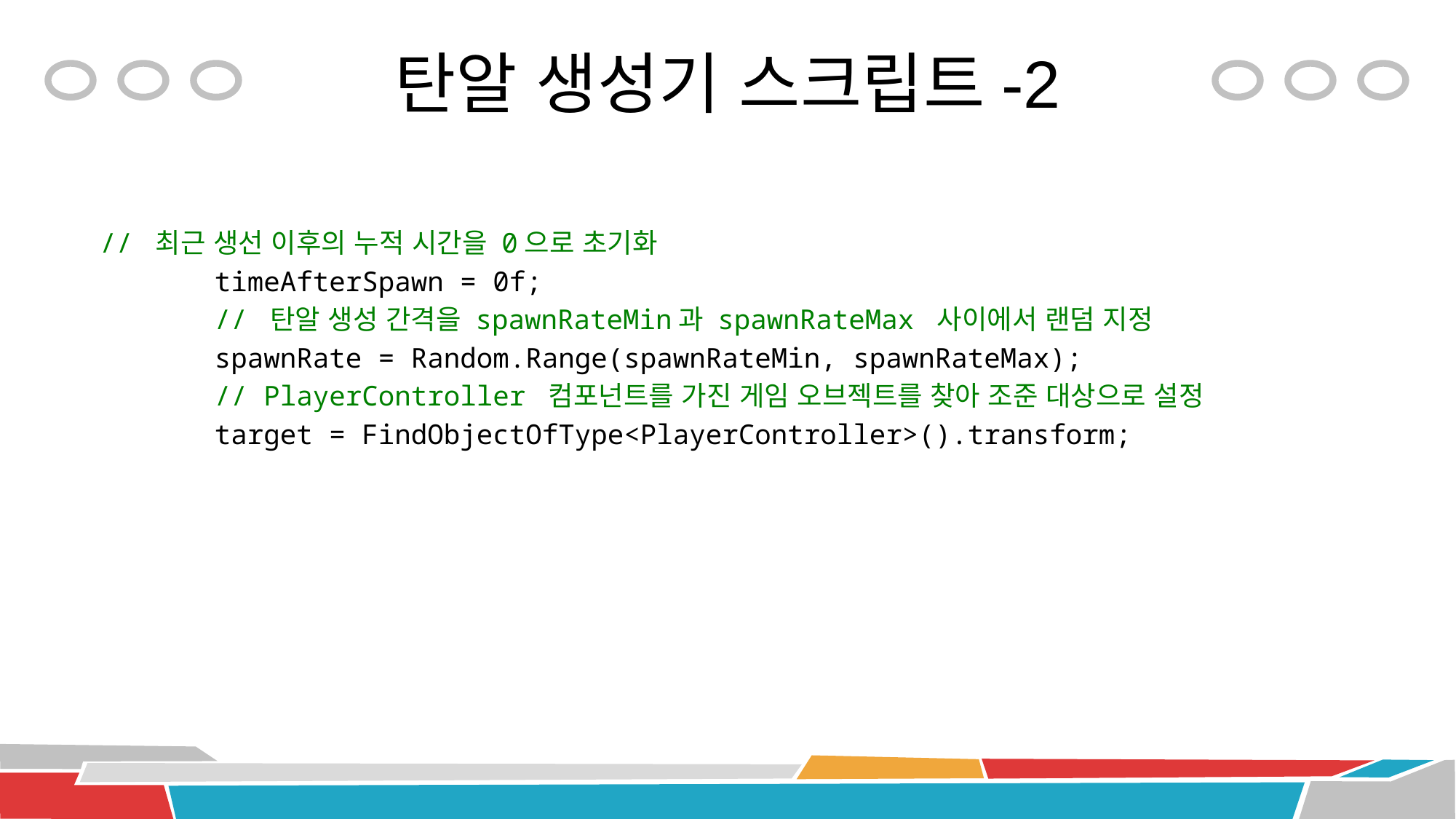

# 탄알 생성기 스크립트-2

 // 최근 생선 이후의 누적 시간을 0으로 초기화
        timeAfterSpawn = 0f;
        // 탄알 생성 간격을 spawnRateMin과 spawnRateMax 사이에서 랜덤 지정
        spawnRate = Random.Range(spawnRateMin, spawnRateMax);
        // PlayerController 컴포넌트를 가진 게임 오브젝트를 찾아 조준 대상으로 설정
        target = FindObjectOfType<PlayerController>().transform;